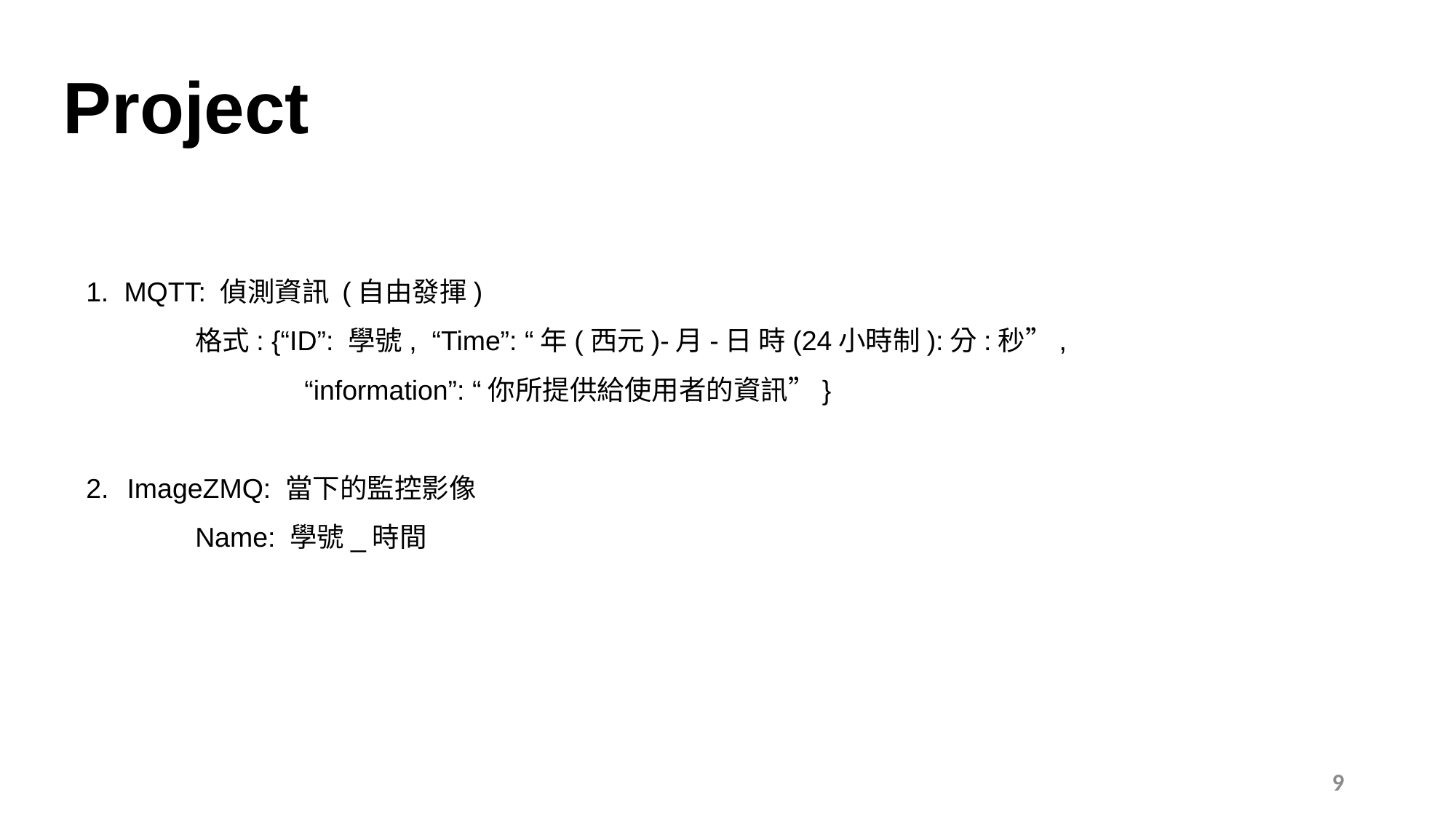

Project
1.  MQTT: 偵測資訊 (自由發揮)
	格式: {“ID”: 學號,  “Time”: “年(西元)-月-日 時(24小時制):分:秒”,
		“information”: “你所提供給使用者的資訊”}

ImageZMQ: 當下的監控影像
	Name: 學號_時間
9